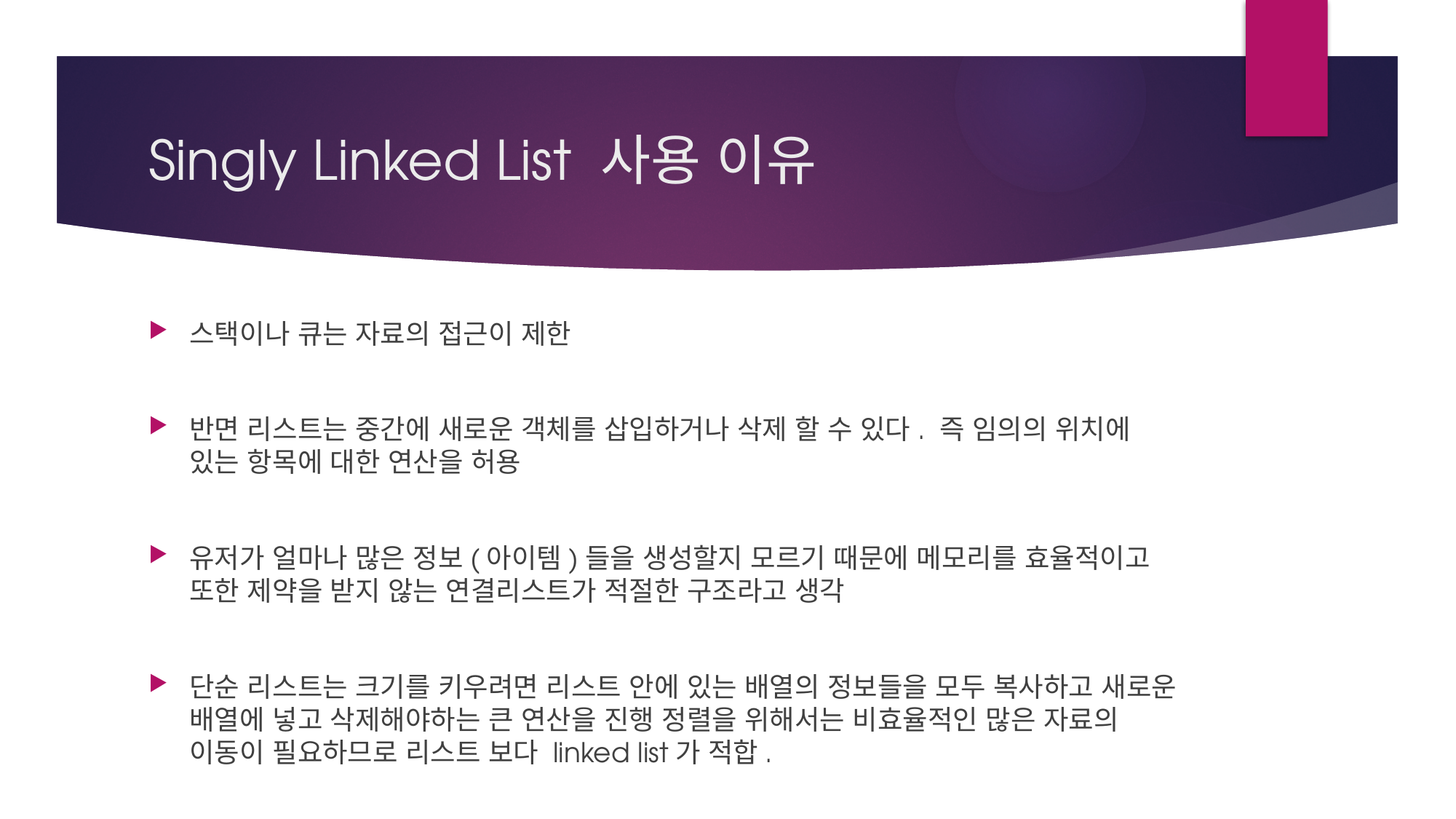

# Singly Linked List 사용 이유
스택이나 큐는 자료의 접근이 제한

반면 리스트는 중간에 새로운 객체를 삽입하거나 삭제 할 수 있다. 즉 임의의 위치에 있는 항목에 대한 연산을 허용

유저가 얼마나 많은 정보(아이템)들을 생성할지 모르기 때문에 메모리를 효율적이고 또한 제약을 받지 않는 연결리스트가 적절한 구조라고 생각

단순 리스트는 크기를 키우려면 리스트 안에 있는 배열의 정보들을 모두 복사하고 새로운 배열에 넣고 삭제해야하는 큰 연산을 진행 정렬을 위해서는 비효율적인 많은 자료의 이동이 필요하므로 리스트 보다 linked list가 적합.